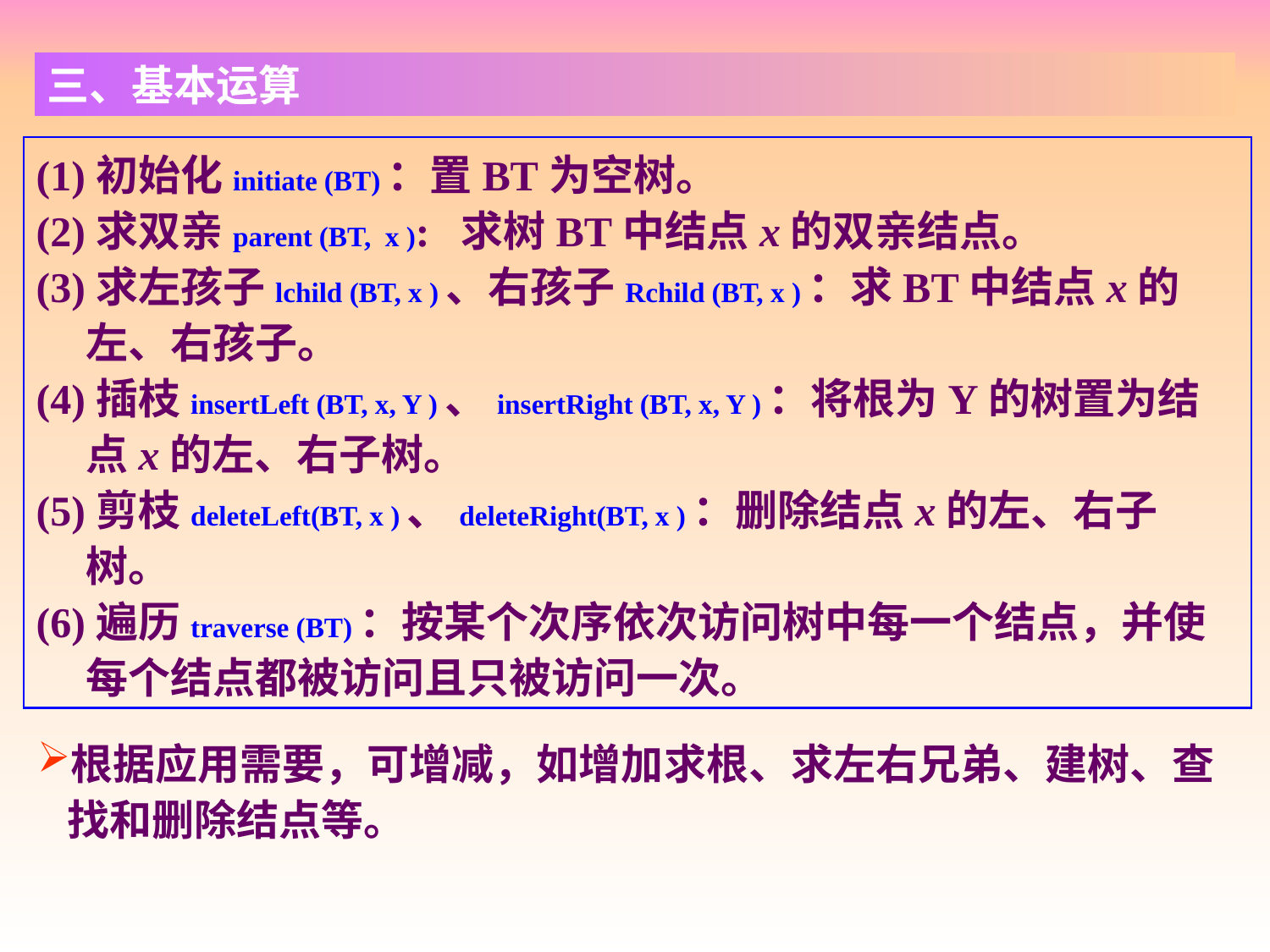

三、基本运算
(1)初始化initiate (BT)：置BT为空树。
(2)求双亲parent (BT,  x ):  求树BT中结点x的双亲结点。
(3)求左孩子lchild (BT, x )、右孩子Rchild (BT, x )：求BT中结点x的左、右孩子。
(4)插枝insertLeft (BT, x, Y )、insertRight (BT, x, Y )：将根为Y的树置为结点x的左、右子树。
(5)剪枝deleteLeft(BT, x )、deleteRight(BT, x )：删除结点x的左、右子树。
(6)遍历traverse (BT)：按某个次序依次访问树中每一个结点，并使每个结点都被访问且只被访问一次。
根据应用需要，可增减，如增加求根、求左右兄弟、建树、查找和删除结点等。